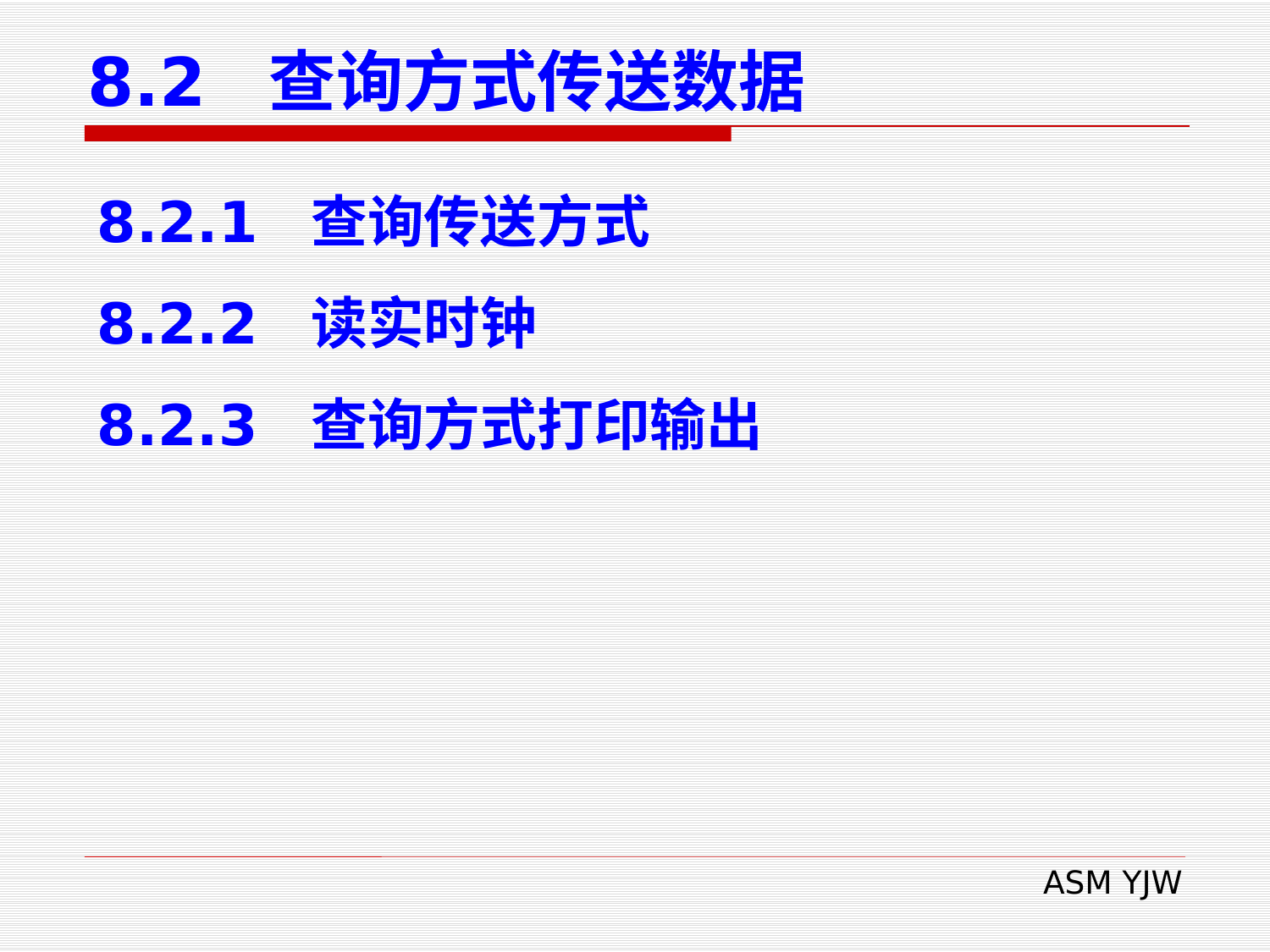

# 8.2  查询方式传送数据
8.2.1  查询传送方式
8.2.2  读实时钟
8.2.3  查询方式打印输出